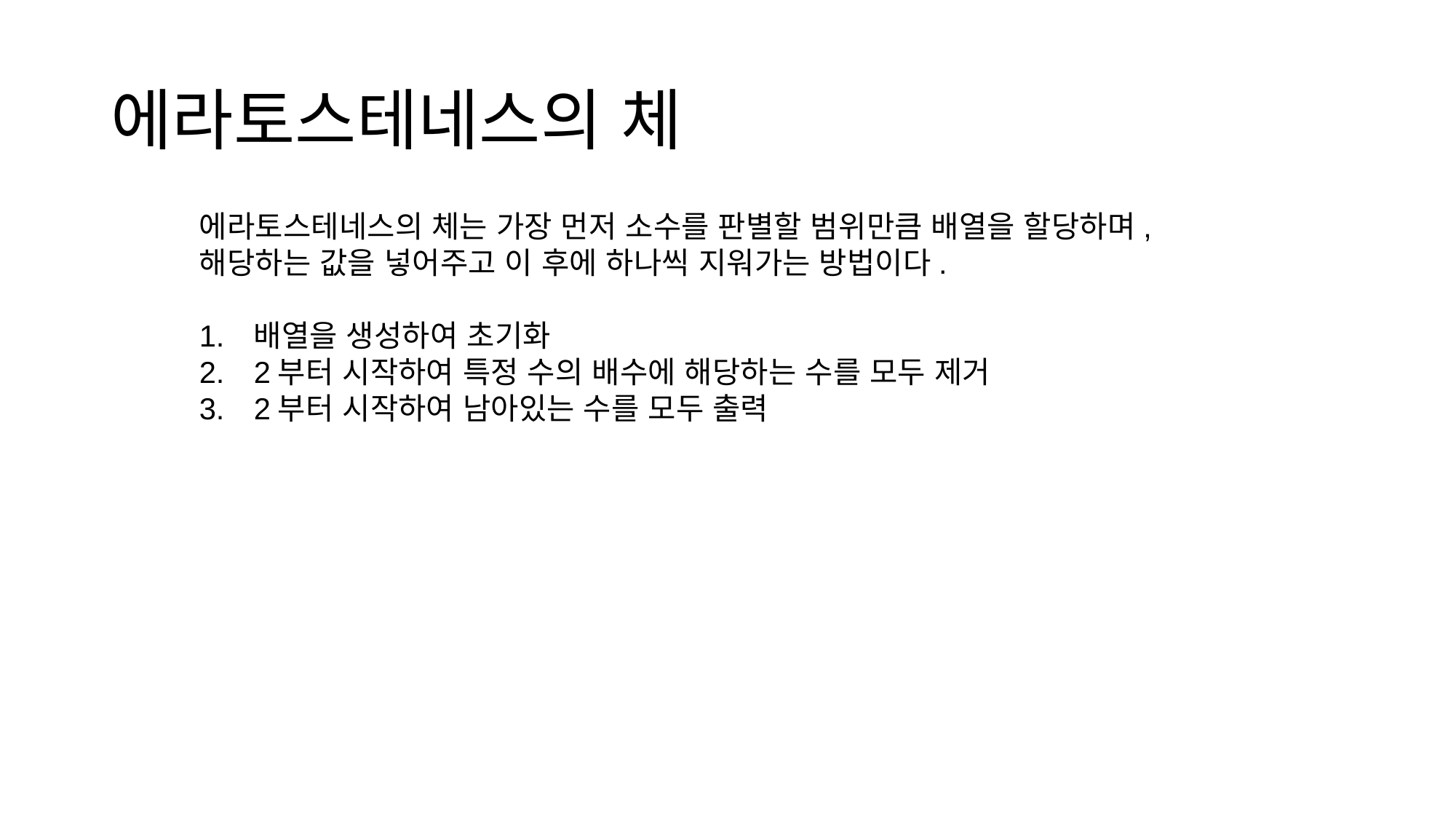

# 에라토스테네스의 체
에라토스테네스의 체는 가장 먼저 소수를 판별할 범위만큼 배열을 할당하며, 해당하는 값을 넣어주고 이 후에 하나씩 지워가는 방법이다.

배열을 생성하여 초기화
2부터 시작하여 특정 수의 배수에 해당하는 수를 모두 제거
2부터 시작하여 남아있는 수를 모두 출력